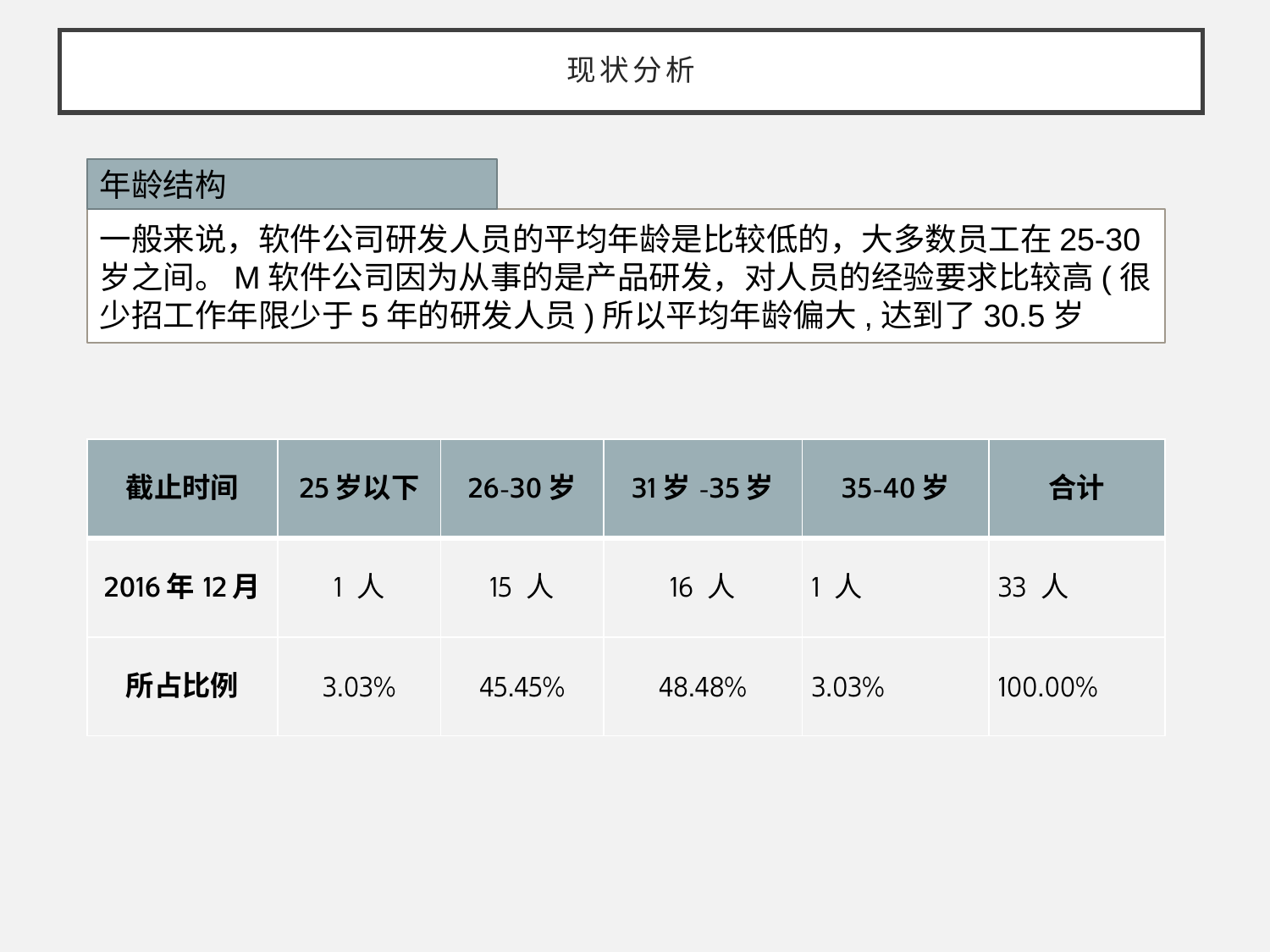

# 现状分析
年龄结构

一般来说，软件公司研发人员的平均年龄是比较低的，大多数员工在25-30岁之间。M软件公司因为从事的是产品研发，对人员的经验要求比较高(很少招工作年限少于5年的研发人员)所以平均年龄偏大,达到了30.5岁

| 截止时间 | 25岁以下 | 26-30岁 | 31岁-35岁 | 35-40岁 | 合计 |
| --- | --- | --- | --- | --- | --- |
| 2016年12月 | 1 人 | 15 人 | 16 人 | 1 人 | 33 人 |
| 所占比例 | 3.03% | 45.45% | 48.48% | 3.03% | 100.00% |